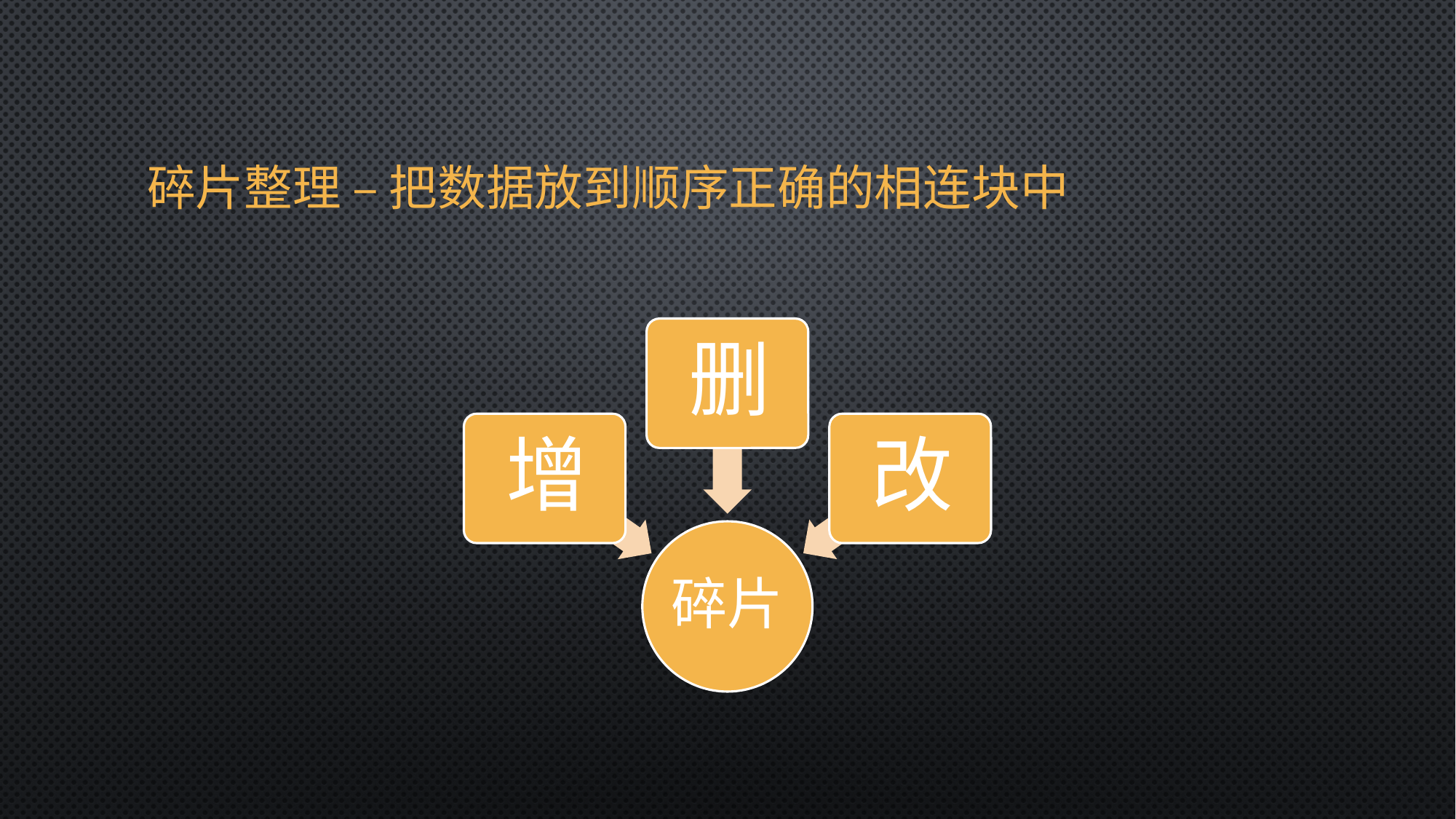

# 碎片整理 – 把数据放到顺序正确的相连块中
碎片
增
删
改